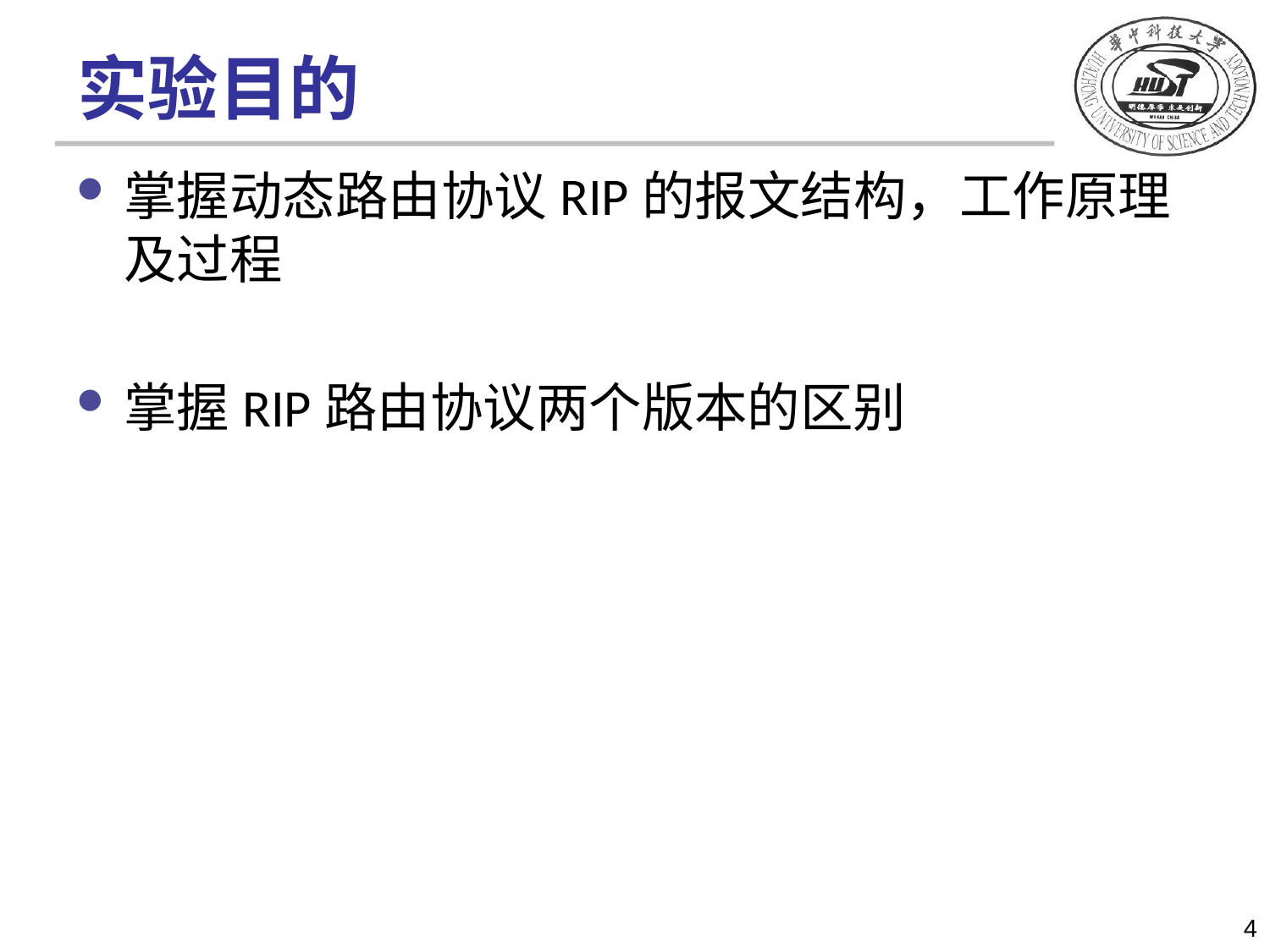

# 实验目的
掌握动态路由协议RIP的报文结构，工作原理及过程

掌握RIP路由协议两个版本的区别

4